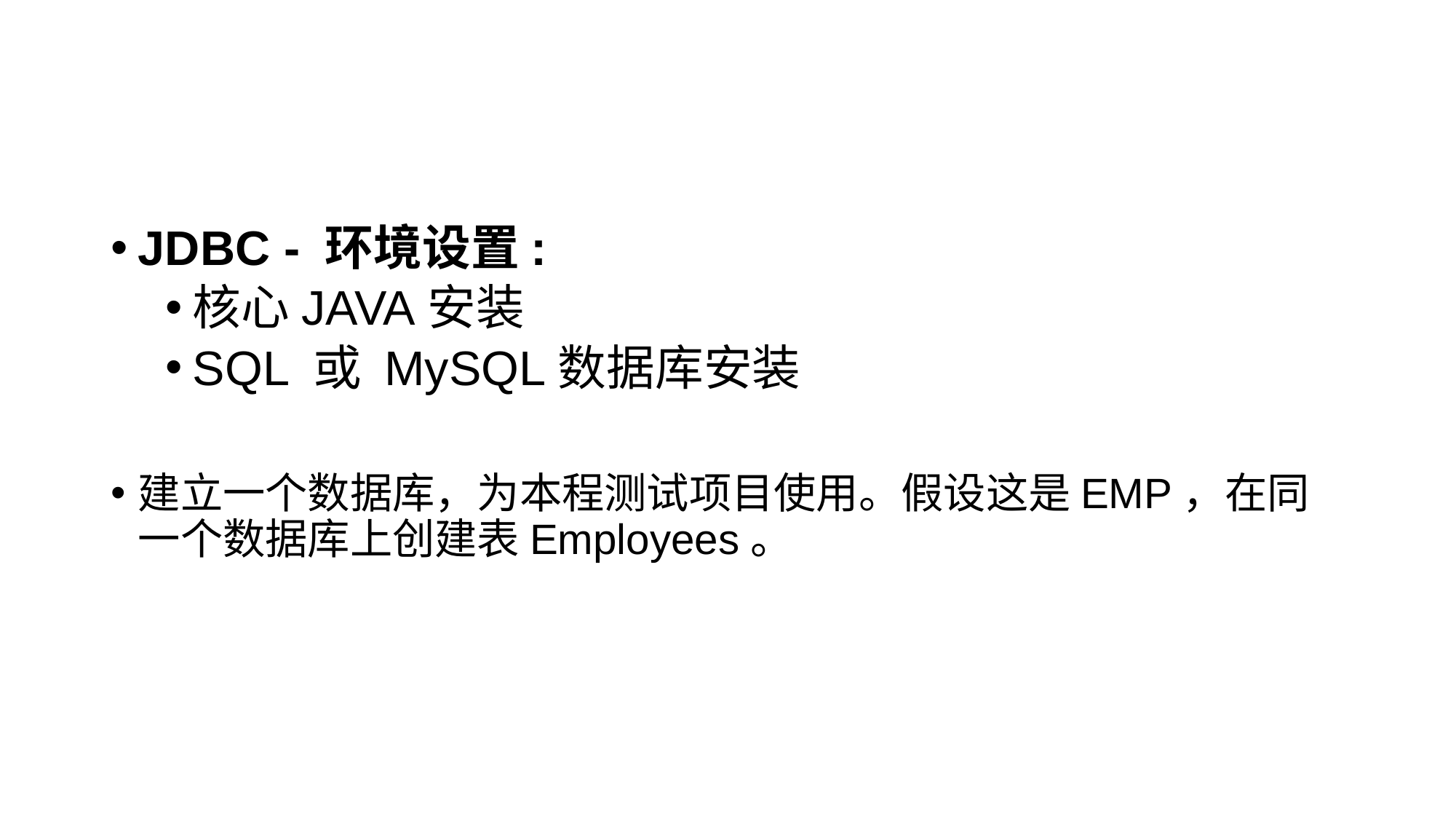

#
JDBC - 环境设置:
核心JAVA安装
SQL 或 MySQL数据库安装

建立一个数据库，为本程测试项目使用。假设这是EMP，在同一个数据库上创建表Employees。